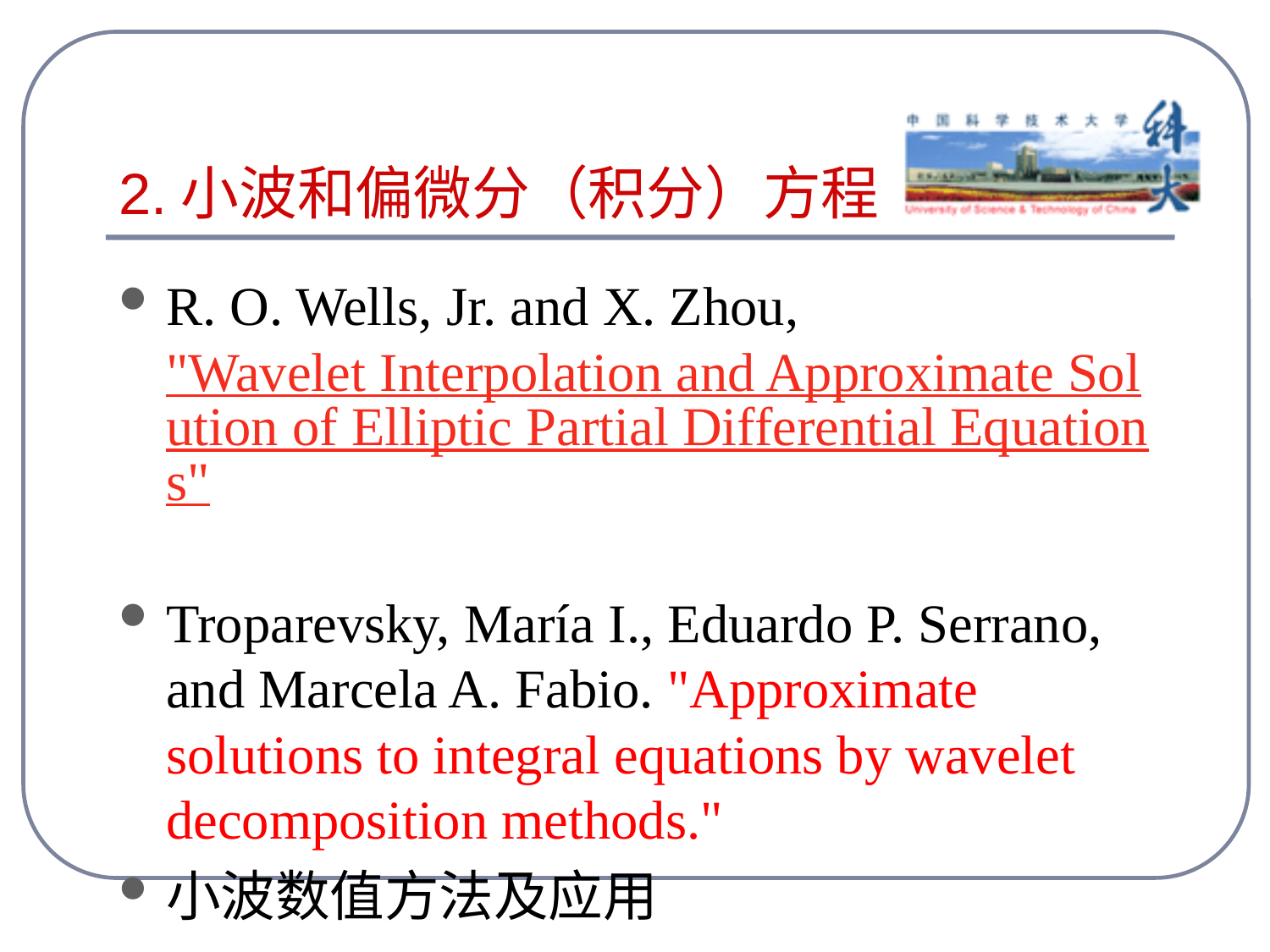

# 2.小波和偏微分（积分）方程
R. O. Wells, Jr. and X. Zhou, "Wavelet Interpolation and Approximate Solution of Elliptic Partial Differential Equations"
Troparevsky, María I., Eduardo P. Serrano, and Marcela A. Fabio. "Approximate solutions to integral equations by wavelet decomposition methods."
小波数值方法及应用